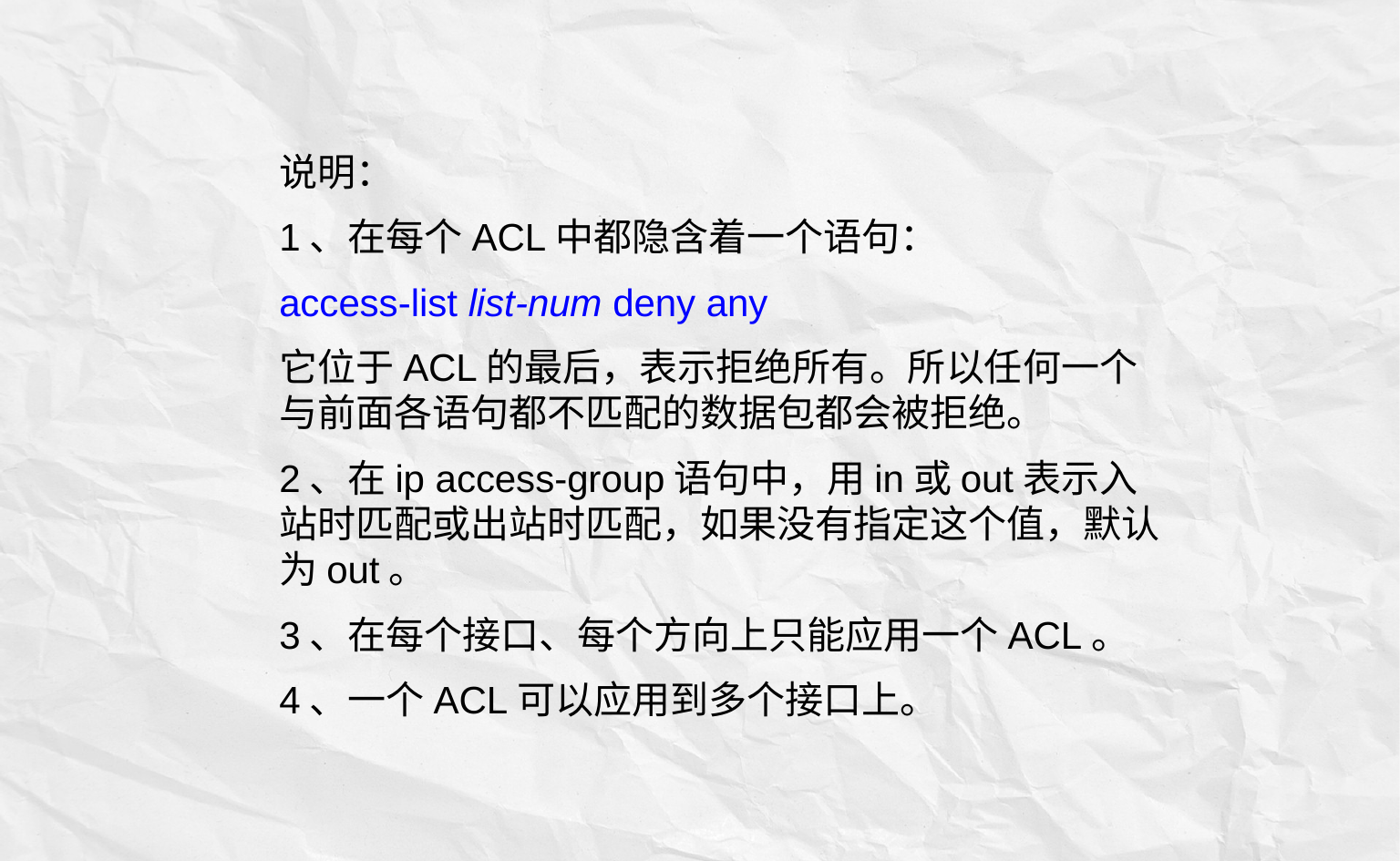

说明：
1、在每个ACL中都隐含着一个语句：
access-list list-num deny any
它位于ACL的最后，表示拒绝所有。所以任何一个与前面各语句都不匹配的数据包都会被拒绝。
2、在ip access-group语句中，用in或out表示入站时匹配或出站时匹配，如果没有指定这个值，默认为out。
3、在每个接口、每个方向上只能应用一个ACL。
4、一个ACL可以应用到多个接口上。

45